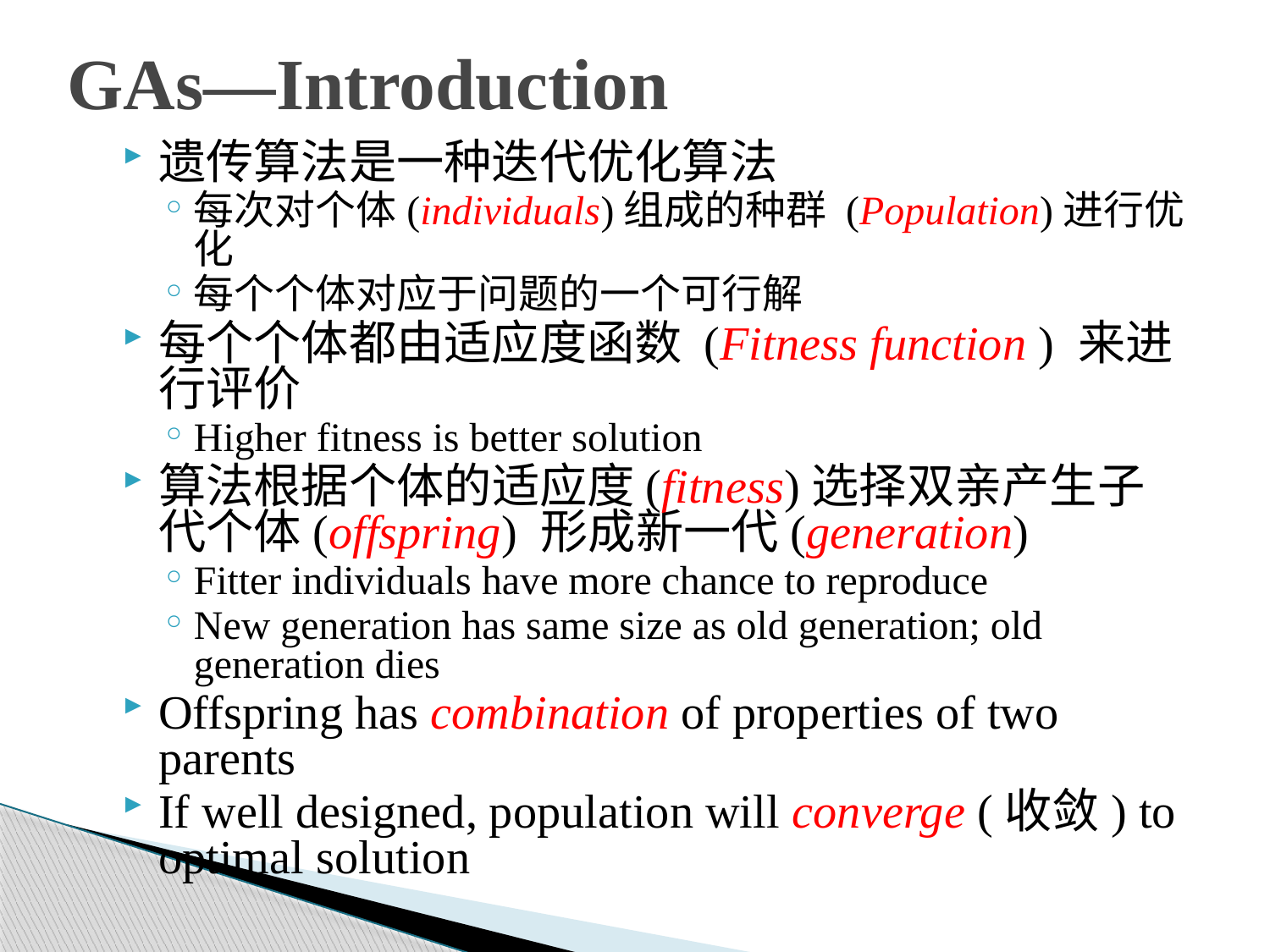

# GAs—Introduction
遗传算法是一种迭代优化算法
每次对个体(individuals)组成的种群 (Population)进行优化
每个个体对应于问题的一个可行解
每个个体都由适应度函数 (Fitness function ) 来进行评价
Higher fitness is better solution
算法根据个体的适应度(fitness)选择双亲产生子代个体(offspring) 形成新一代(generation)
Fitter individuals have more chance to reproduce
New generation has same size as old generation; old generation dies
Offspring has combination of properties of two parents
If well designed, population will converge (收敛) to optimal solution